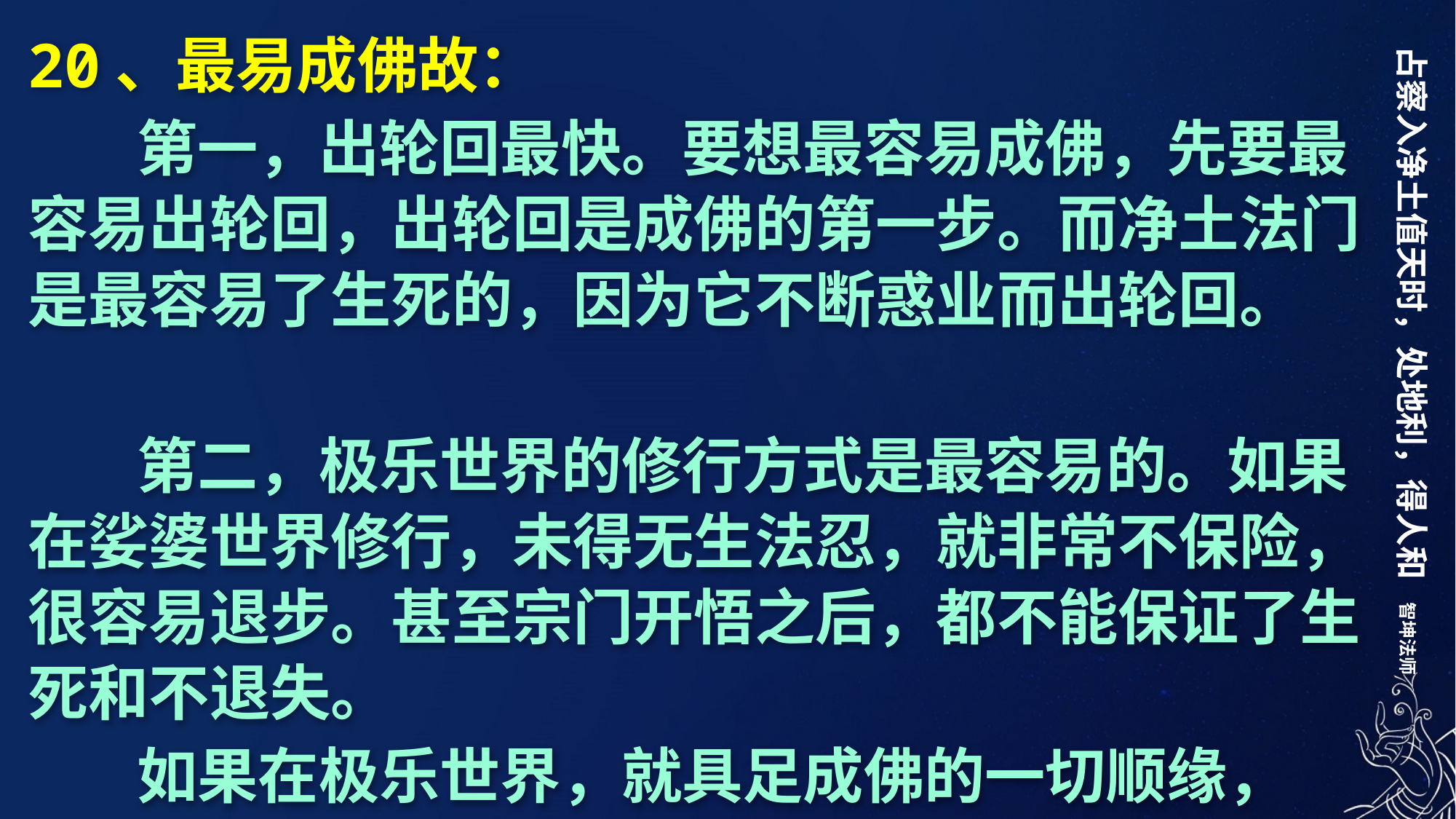

20、最易成佛故：
	第一，出轮回最快。要想最容易成佛，先要最容易出轮回，出轮回是成佛的第一步。而净土法门是最容易了生死的，因为它不断惑业而出轮回。

	第二，极乐世界的修行方式是最容易的。如果在娑婆世界修行，未得无生法忍，就非常不保险，很容易退步。甚至宗门开悟之后，都不能保证了生死和不退失。
	如果在极乐世界，就具足成佛的一切顺缘，